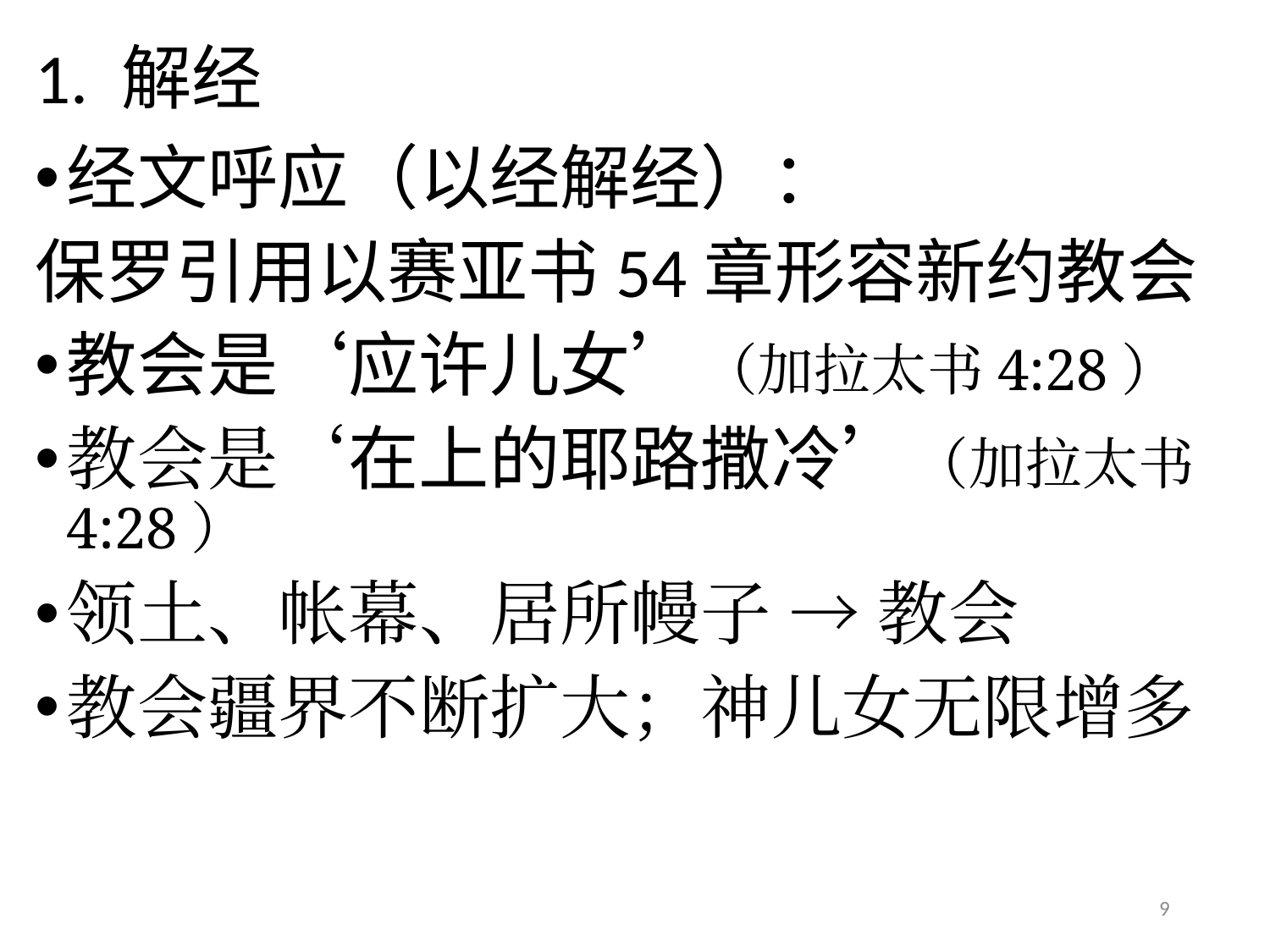

# 1. 解经
经文呼应（以经解经）：
保罗引用以赛亚书54章形容新约教会
教会是‘应许儿女’（加拉太书4:28）
教会是‘在上的耶路撒冷’（加拉太书4:28）
领土、帐幕、居所幔子 → 教会
教会疆界不断扩大；神儿女无限增多
9